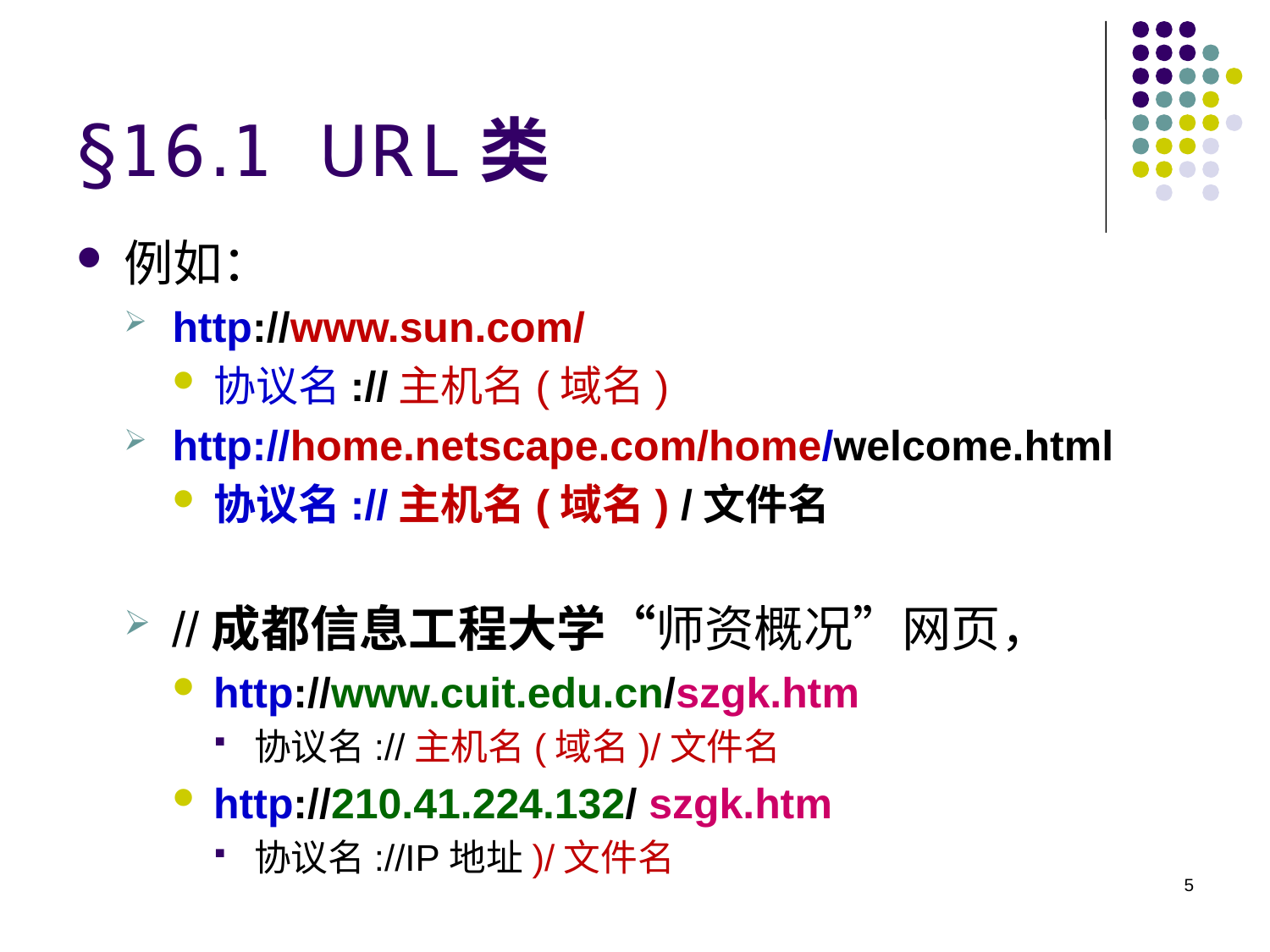

# §16.1  URL类
例如：
http://www.sun.com/
协议名://主机名(域名)
http://home.netscape.com/home/welcome.html
协议名://主机名(域名) /文件名

//成都信息工程大学“师资概况”网页，
http://www.cuit.edu.cn/szgk.htm
协议名://主机名(域名)/文件名
http://210.41.224.132/ szgk.htm
协议名://IP地址)/文件名

5